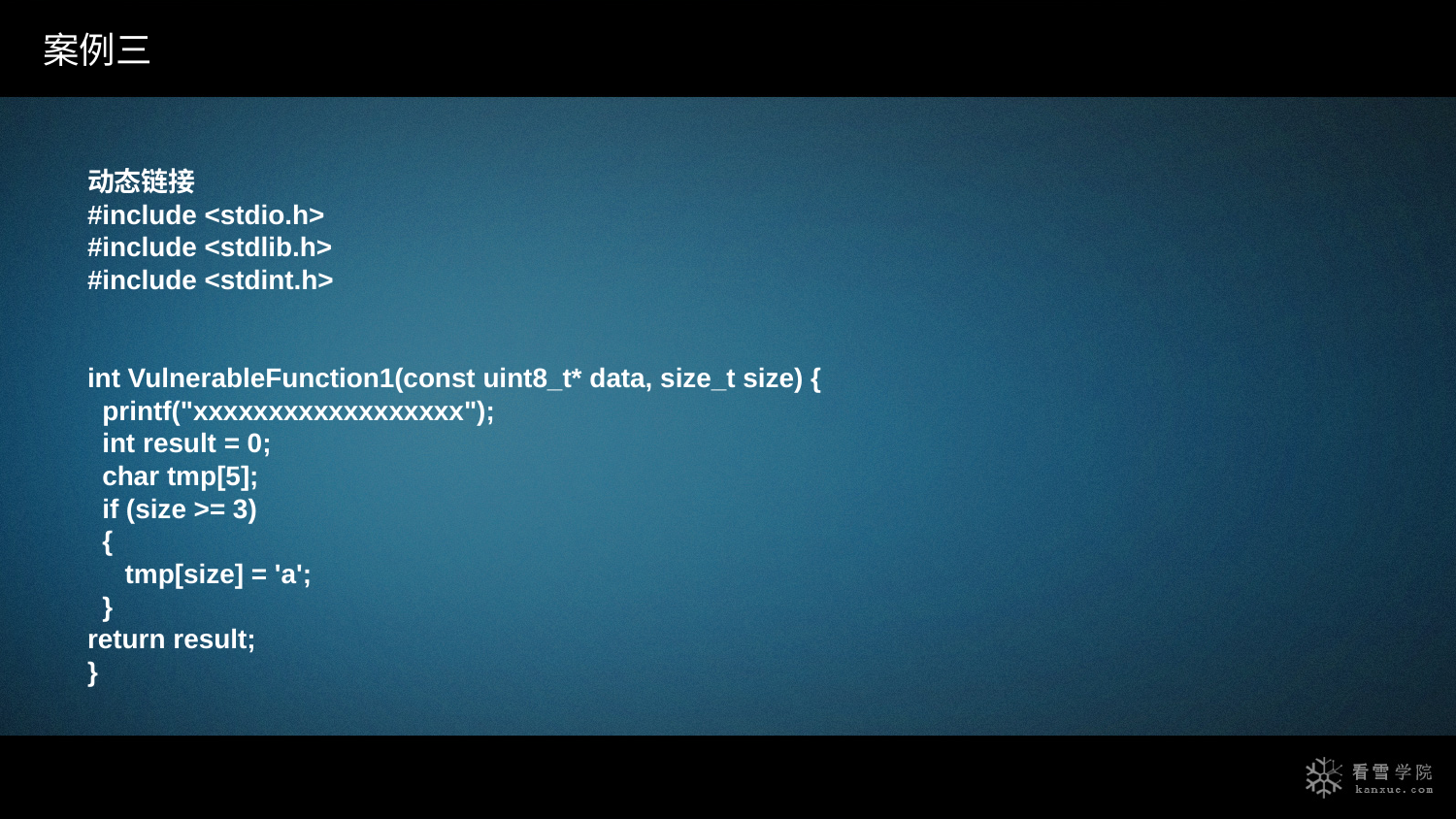

案例三
动态链接
#include <stdio.h>
#include <stdlib.h>
#include <stdint.h>

int VulnerableFunction1(const uint8_t* data, size_t size) {
  printf("xxxxxxxxxxxxxxxxxx");
  int result = 0;
  char tmp[5];
  if (size >= 3)
  {
     tmp[size] = 'a';
  }
return result;
}